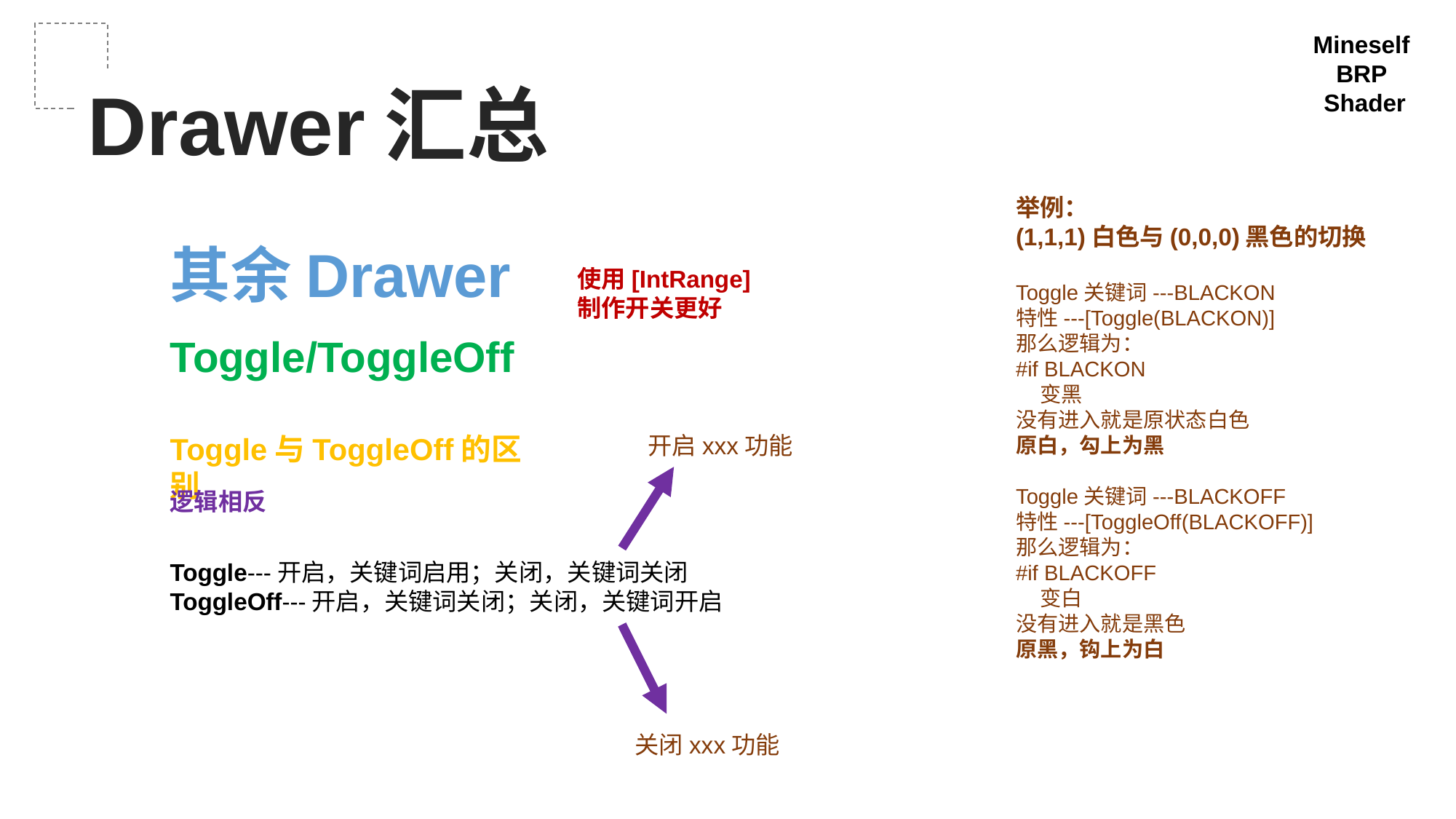

Mineself
BRP
Shader

Drawer汇总
举例：
(1,1,1)白色与(0,0,0)黑色的切换

Toggle关键词---BLACKON
特性---[Toggle(BLACKON)]
那么逻辑为：
#if BLACKON
    变黑
没有进入就是原状态白色
原白，勾上为黑

Toggle关键词---BLACKOFF
特性---[ToggleOff(BLACKOFF)]
那么逻辑为：
#if BLACKOFF
    变白
没有进入就是黑色
原黑，钩上为白

其余Drawer
使用[IntRange]制作开关更好
Toggle/ToggleOff
Toggle与ToggleOff的区别
开启xxx功能
逻辑相反
Toggle---开启，关键词启用；关闭，关键词关闭
ToggleOff---开启，关键词关闭；关闭，关键词开启
关闭xxx功能